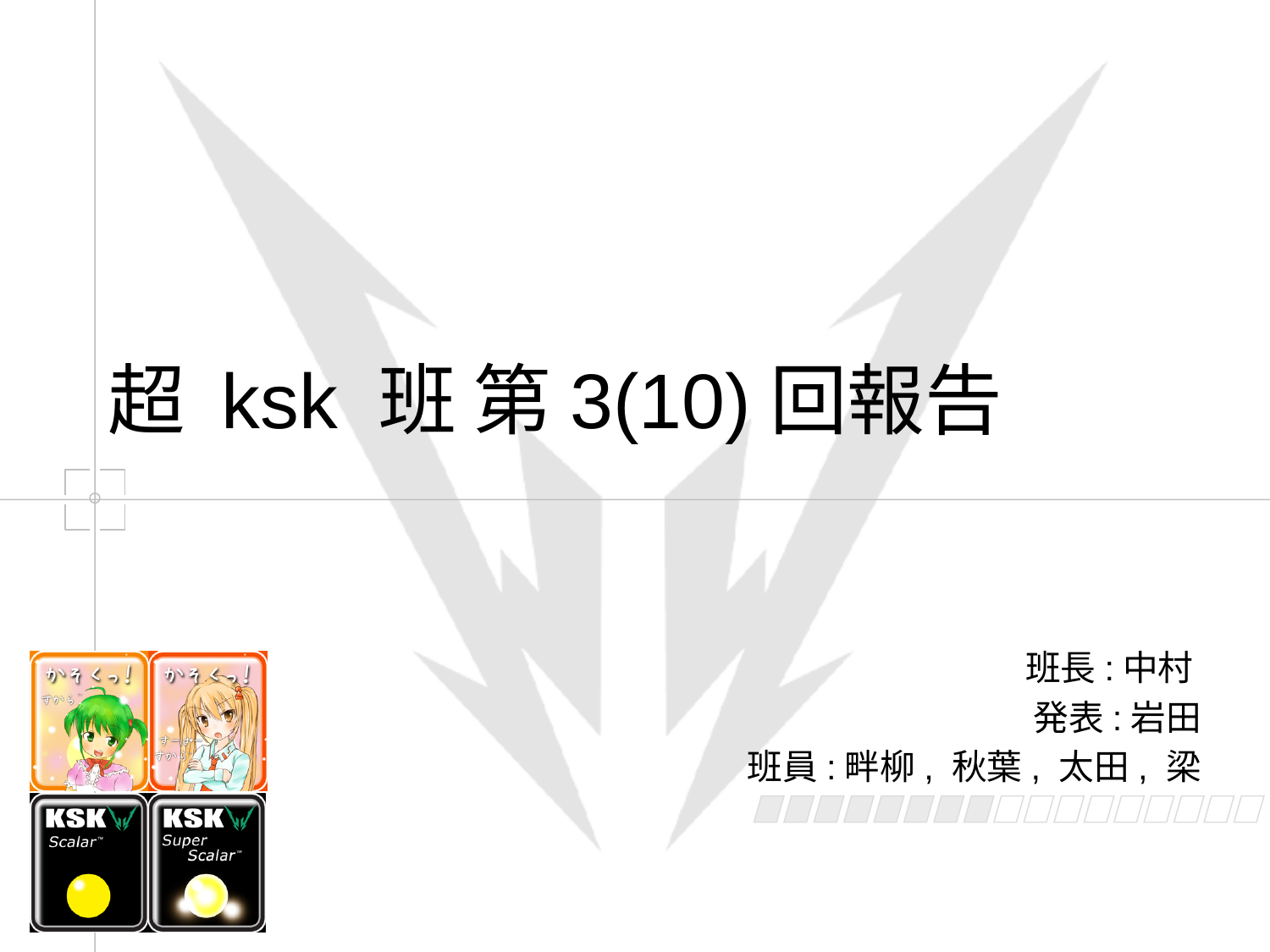

# 超 ksk 班 第3(10)回報告
班長:中村
発表:岩田
班員:畔柳, 秋葉, 太田, 梁